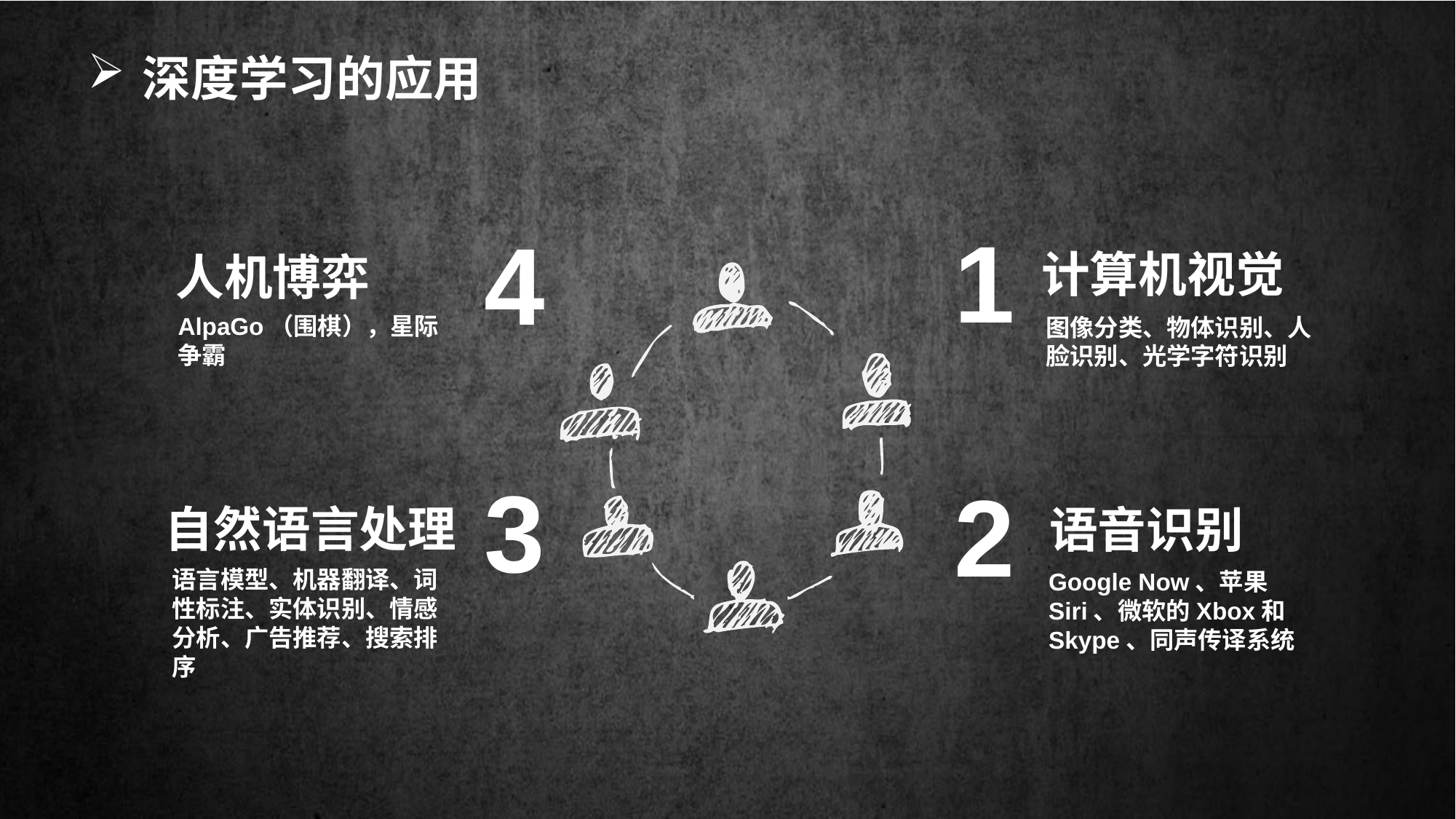

深度学习的应用
1
4
计算机视觉
人机博弈

AlpaGo（围棋），星际争霸
图像分类、物体识别、人脸识别、光学字符识别
3
2
自然语言处理
语音识别
语言模型、机器翻译、词性标注、实体识别、情感分析、广告推荐、搜索排序
Google Now、苹果Siri、微软的Xbox和Skype、同声传译系统